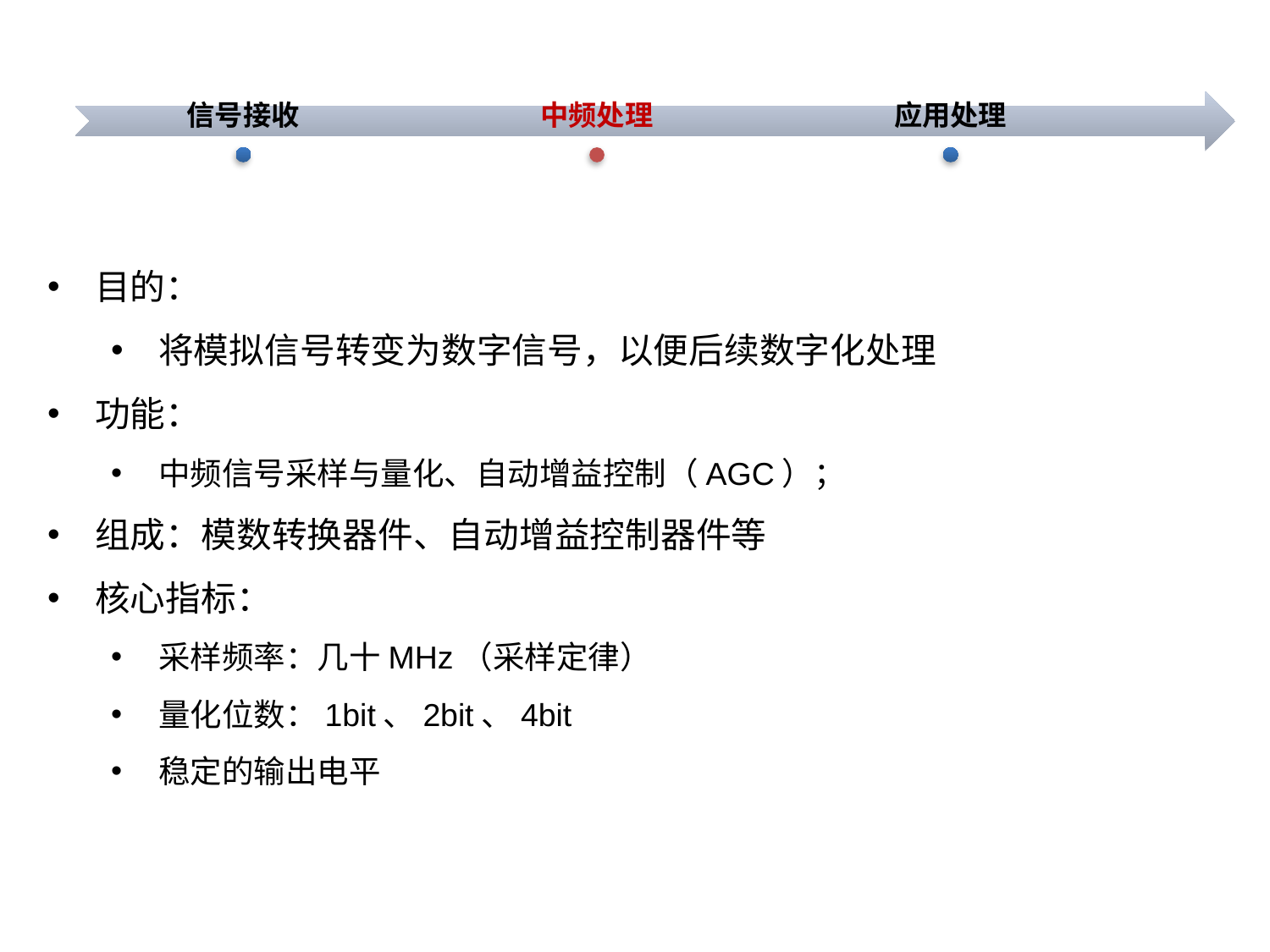

信号接收
中频处理
应用处理
目的：
将模拟信号转变为数字信号，以便后续数字化处理
功能：
中频信号采样与量化、自动增益控制（AGC）；
组成：模数转换器件、自动增益控制器件等
核心指标：
采样频率：几十MHz（采样定律）
量化位数：1bit、2bit、4bit
稳定的输出电平